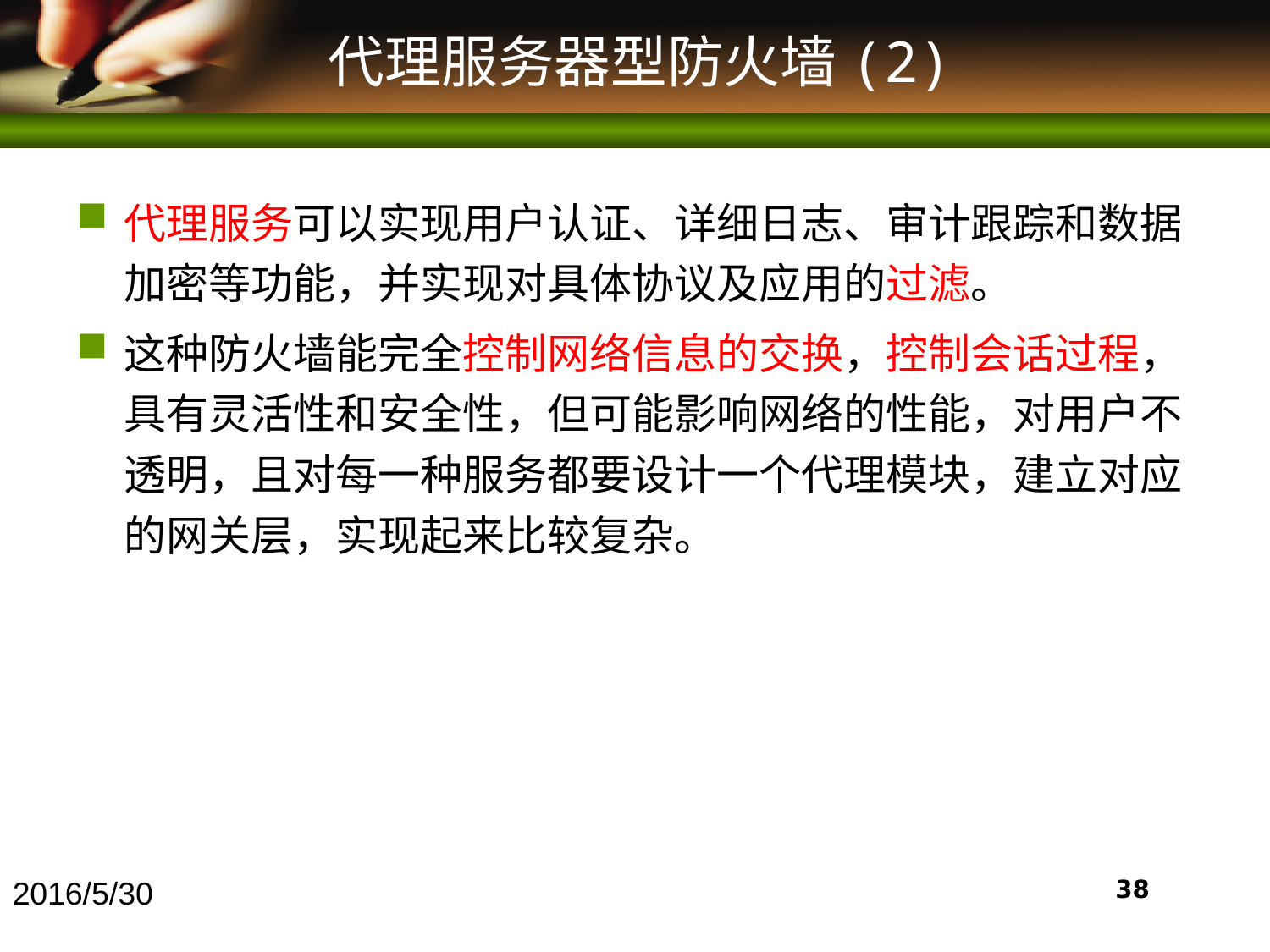

# 代理服务器型防火墙(2)
代理服务可以实现用户认证、详细日志、审计跟踪和数据加密等功能，并实现对具体协议及应用的过滤。
这种防火墙能完全控制网络信息的交换，控制会话过程，具有灵活性和安全性，但可能影响网络的性能，对用户不透明，且对每一种服务都要设计一个代理模块，建立对应的网关层，实现起来比较复杂。
2016/5/30

38